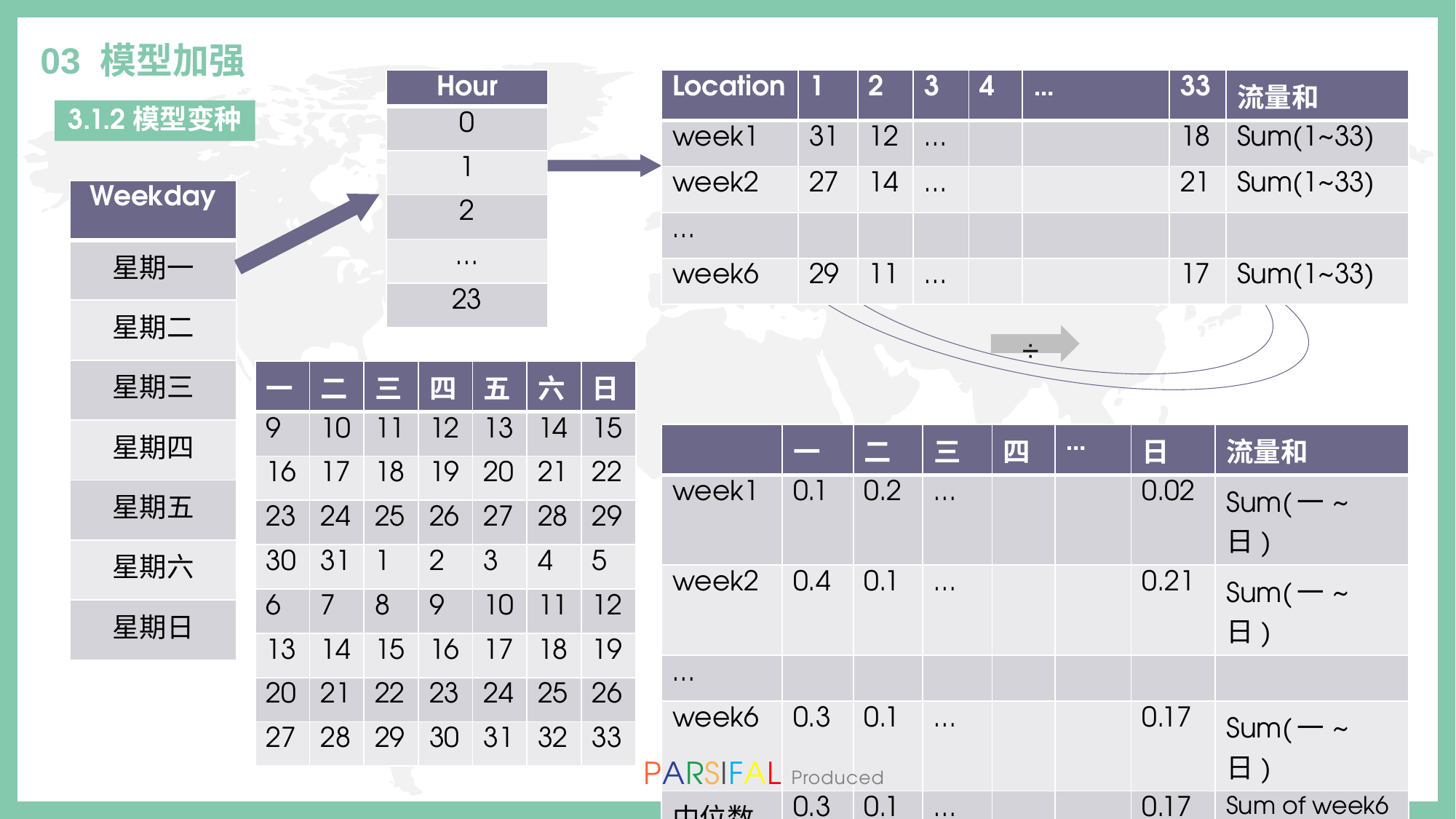

03 模型加强
| Hour |
| --- |
| 0 |
| 1 |
| 2 |
| … |
| 23 |
| Location | 1 | 2 | 3 | 4 | … | 33 | 流量和 |
| --- | --- | --- | --- | --- | --- | --- | --- |
| week1 | 31 | 12 | … |  |  | 18 | Sum(1~33) |
| week2 | 27 | 14 | … |  |  | 21 | Sum(1~33) |
| … |  |  |  |  |  |  |  |
| week6 | 29 | 11 | … |  |  | 17 | Sum(1~33) |
3.1.2模型变种

| Weekday |
| --- |
| 星期一 |
| 星期二 |
| 星期三 |
| 星期四 |
| 星期五 |
| 星期六 |
| 星期日 |

÷
| 一 | 二 | 三 | 四 | 五 | 六 | 日 |
| --- | --- | --- | --- | --- | --- | --- |
| 9 | 10 | 11 | 12 | 13 | 14 | 15 |
| 16 | 17 | 18 | 19 | 20 | 21 | 22 |
| 23 | 24 | 25 | 26 | 27 | 28 | 29 |
| 30 | 31 | 1 | 2 | 3 | 4 | 5 |
| 6 | 7 | 8 | 9 | 10 | 11 | 12 |
| 13 | 14 | 15 | 16 | 17 | 18 | 19 |
| 20 | 21 | 22 | 23 | 24 | 25 | 26 |
| 27 | 28 | 29 | 30 | 31 | 32 | 33 |
|  | 一 | 二 | 三 | 四 | … | 日 | 流量和 |
| --- | --- | --- | --- | --- | --- | --- | --- |
| week1 | 0.1 | 0.2 | … |  |  | 0.02 | Sum(一~日) |
| week2 | 0.4 | 0.1 | … |  |  | 0.21 | Sum(一~日) |
| … |  |  |  |  |  |  |  |
| week6 | 0.3 | 0.1 | … |  |  | 0.17 | Sum(一~日) |
| 中位数 | 0.3 | 0.1 | … |  |  | 0.17 | Sum of week6 |

*
PARSIFAL Produced